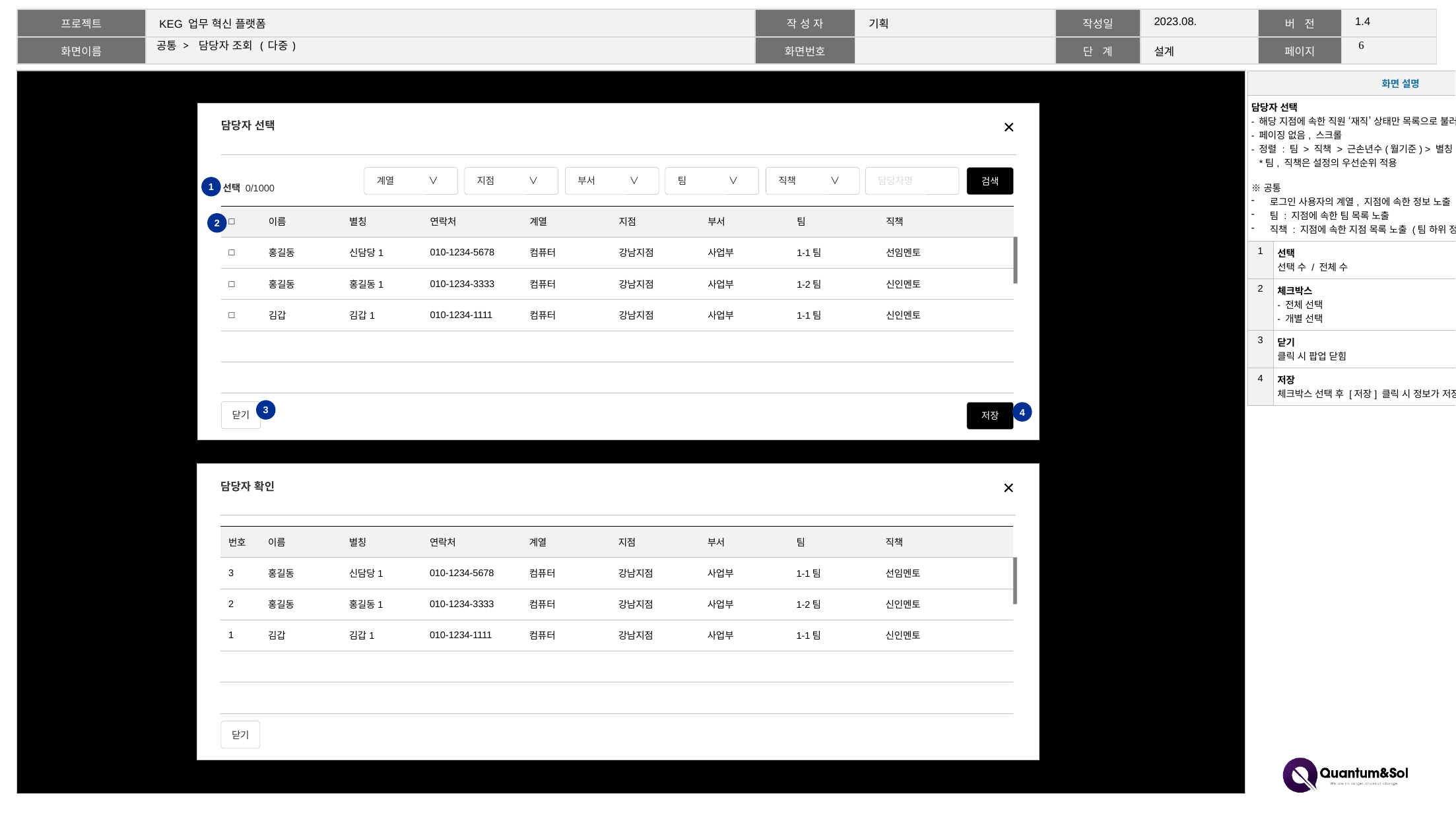

6

# 공통 > 담당자 조회 (다중)
| 화면 설명 |  |
| --- | --- |
| 담당자 선택 - 해당 지점에 속한 직원 ‘재직’ 상태만 목록으로 불러오기 - 페이징 없음, 스크롤 - 정렬 : 팀 > 직책 > 근손년수(월기준) > 별칭 가나나순 \*팀, 직책은 설정의 우선순위 적용 ※공통 로그인 사용자의 계열, 지점에 속한 정보 노출 팀 : 지점에 속한 팀 목록 노출 직책 : 지점에 속한 지점 목록 노출 (팀 하위 정보 아님) |  |
| 1 | 선택 선택 수 / 전체 수 |
| 2 | 체크박스 - 전체 선택 - 개별 선택 |
| 3 | 닫기 클릭 시 팝업 닫힘 |
| 4 | 저장 체크박스 선택 후 [저장] 클릭 시 정보가 저장되며 팝업 닫힘 |
담당자 선택
계열             ∨
지점             ∨
부서             ∨
팀                ∨
직책             ∨
담당자명
검색
선택 0/1000
1
| □ | 이름 | 별칭 | 연락처 | 계열 | 지점 | 부서 | 팀 | 직책 |  |
| --- | --- | --- | --- | --- | --- | --- | --- | --- | --- |
| □ | 홍길동 | 신담당1 | 010-1234-5678 | 컴퓨터 | 강남지점 | 사업부 | 1-1팀 | 선임멘토 |  |
| □ | 홍길동 | 홍길동1 | 010-1234-3333 | 컴퓨터 | 강남지점 | 사업부 | 1-2팀 | 신인멘토 |  |
| □ | 김갑 | 김갑1 | 010-1234-1111 | 컴퓨터 | 강남지점 | 사업부 | 1-1팀 | 신인멘토 |  |
|  |  |  |  |  |  |  |  |  |  |
|  |  |  |  |  |  |  |  |  |  |
2

3
닫기
저장
4
담당자 확인
| 번호 | 이름 | 별칭 | 연락처 | 계열 | 지점 | 부서 | 팀 | 직책 |  |
| --- | --- | --- | --- | --- | --- | --- | --- | --- | --- |
| 3 | 홍길동 | 신담당1 | 010-1234-5678 | 컴퓨터 | 강남지점 | 사업부 | 1-1팀 | 선임멘토 |  |
| 2 | 홍길동 | 홍길동1 | 010-1234-3333 | 컴퓨터 | 강남지점 | 사업부 | 1-2팀 | 신인멘토 |  |
| 1 | 김갑 | 김갑1 | 010-1234-1111 | 컴퓨터 | 강남지점 | 사업부 | 1-1팀 | 신인멘토 |  |
|  |  |  |  |  |  |  |  |  |  |
|  |  |  |  |  |  |  |  |  |  |

닫기